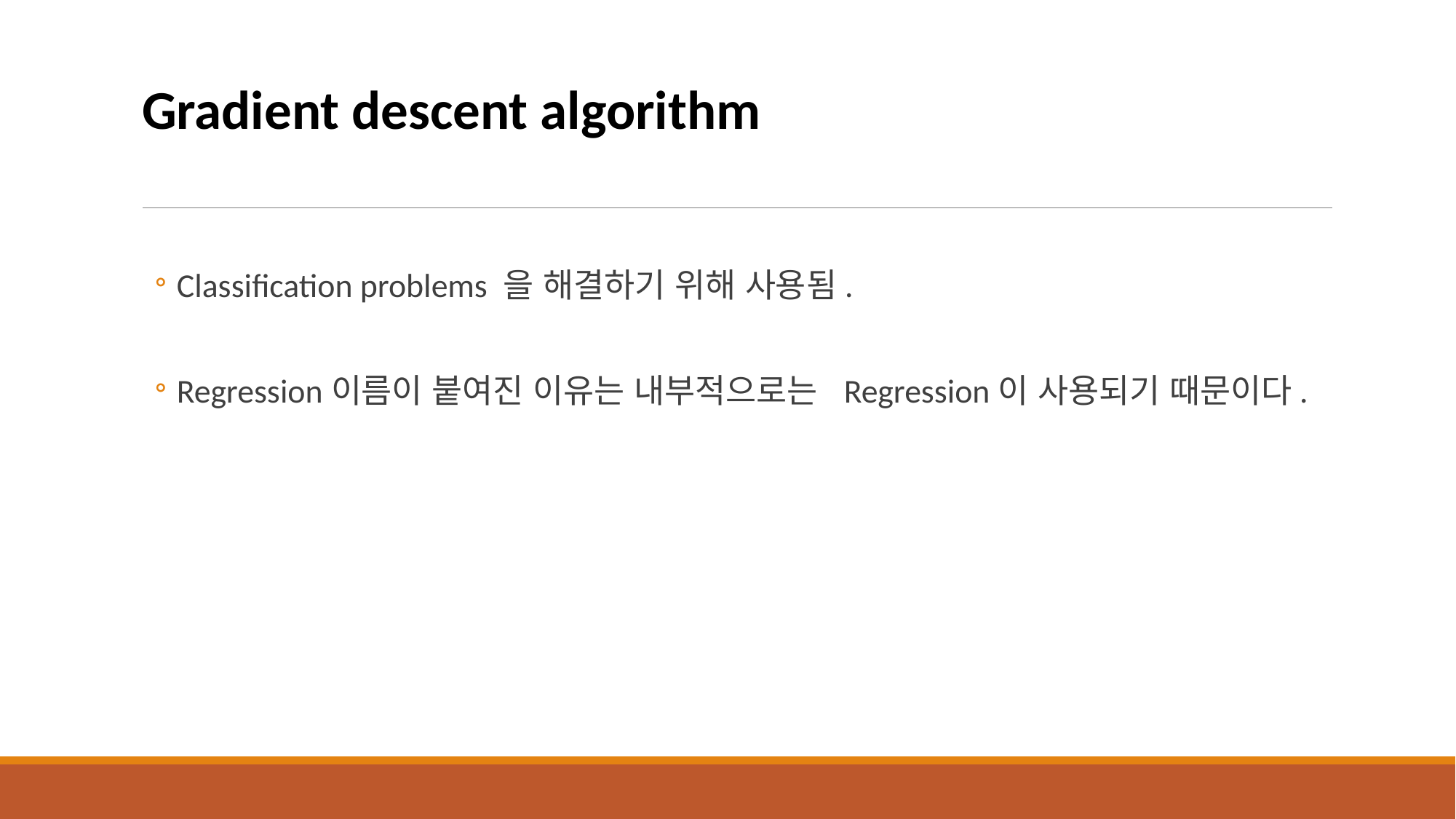

# Gradient descent algorithm

Classification problems 을 해결하기 위해 사용됨.

Regression이름이 붙여진 이유는 내부적으로는  Regression이 사용되기 때문이다.